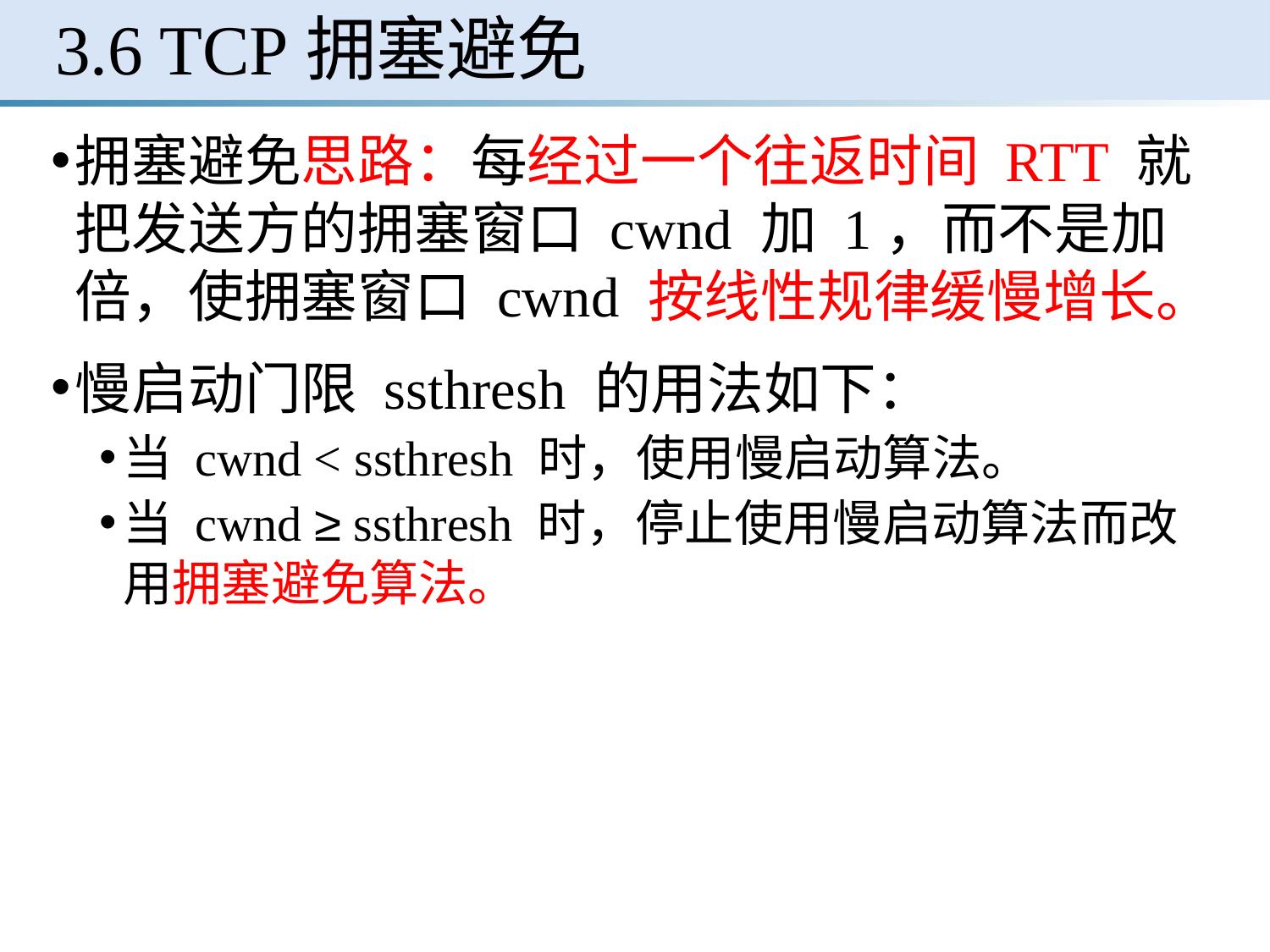

# 3.6 TCP拥塞避免
拥塞避免思路：每经过一个往返时间 RTT 就把发送方的拥塞窗口 cwnd 加 1，而不是加倍，使拥塞窗口 cwnd 按线性规律缓慢增长。
慢启动门限 ssthresh 的用法如下：
当 cwnd < ssthresh 时，使用慢启动算法。
当 cwnd ≥ ssthresh 时，停止使用慢启动算法而改用拥塞避免算法。